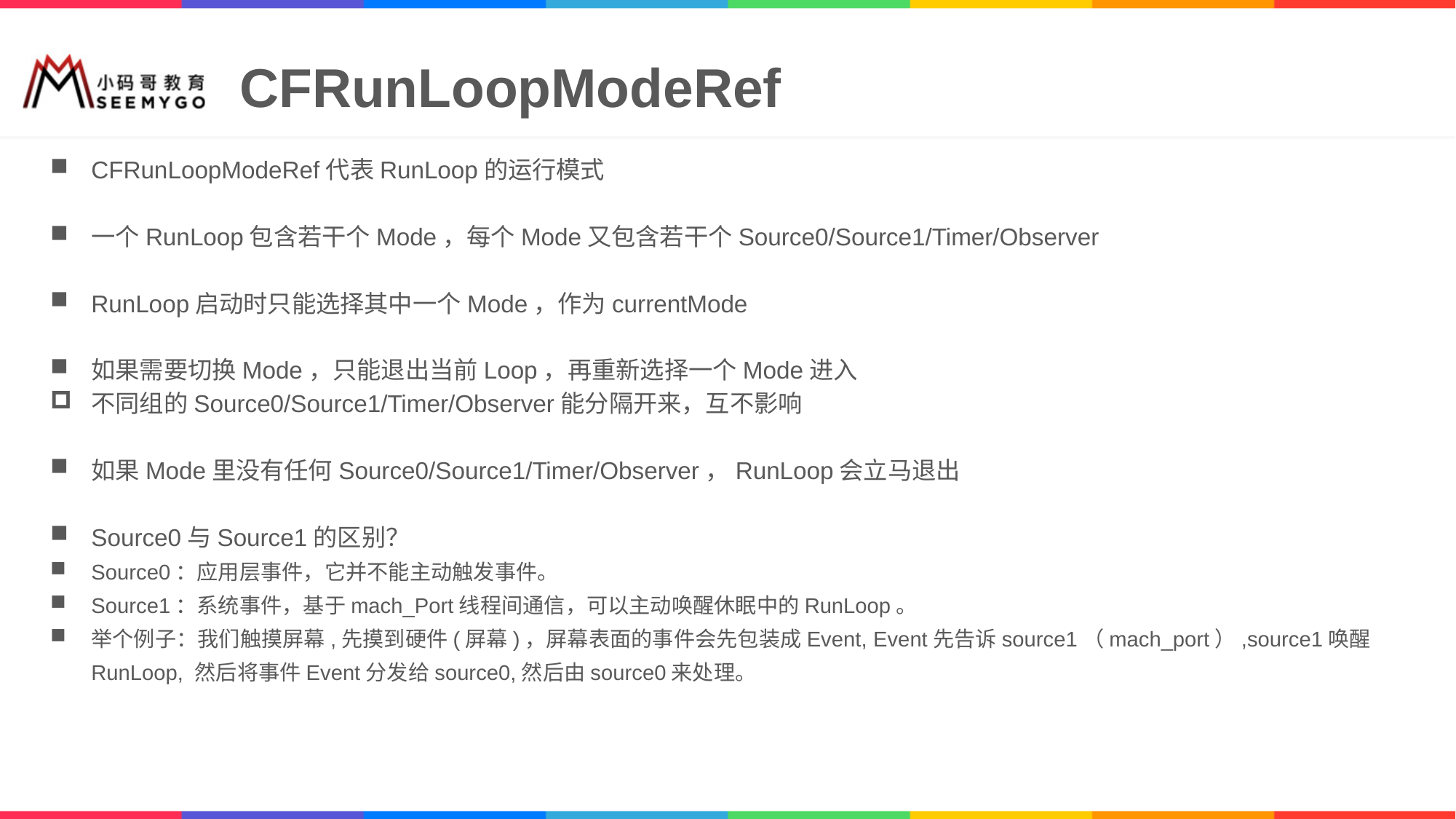

# CFRunLoopModeRef
CFRunLoopModeRef代表RunLoop的运行模式

一个RunLoop包含若干个Mode，每个Mode又包含若干个Source0/Source1/Timer/Observer

RunLoop启动时只能选择其中一个Mode，作为currentMode

如果需要切换Mode，只能退出当前Loop，再重新选择一个Mode进入
不同组的Source0/Source1/Timer/Observer能分隔开来，互不影响

如果Mode里没有任何Source0/Source1/Timer/Observer，RunLoop会立马退出

Source0与Source1的区别？
Source0：应用层事件，它并不能主动触发事件。
Source1：系统事件，基于mach_Port线程间通信，可以主动唤醒休眠中的RunLoop。
举个例子：我们触摸屏幕,先摸到硬件(屏幕)，屏幕表面的事件会先包装成Event, Event先告诉source1（mach_port）,source1唤醒RunLoop, 然后将事件Event分发给source0,然后由source0来处理。